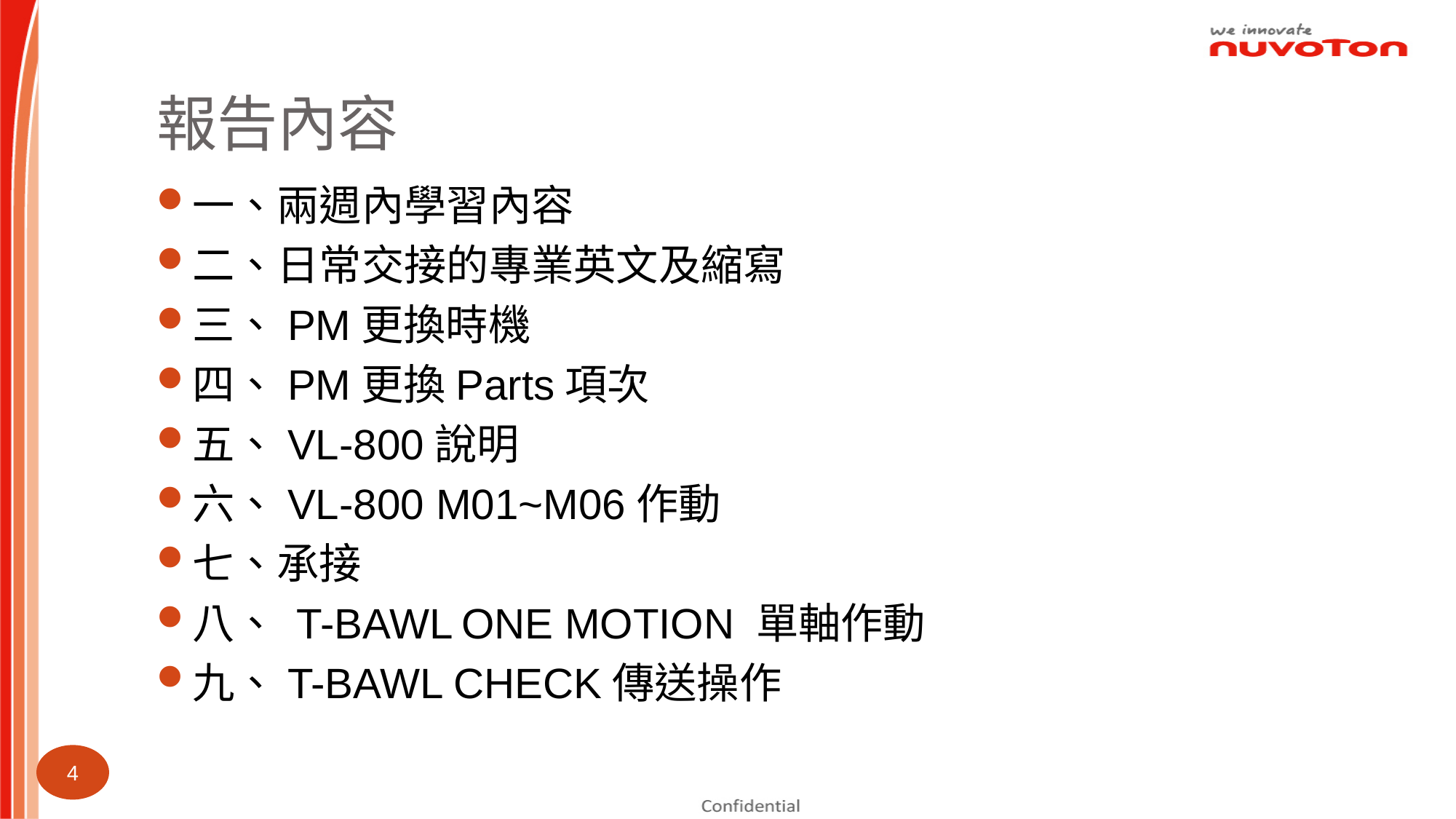

# 報告內容
一、兩週內學習內容
二、日常交接的專業英文及縮寫
三、PM更換時機
四、PM更換Parts項次
五、VL-800說明
六、VL-800 M01~M06作動
七、承接
八、 T-BAWL ONE MOTION 單軸作動
九、T-BAWL CHECK傳送操作

4